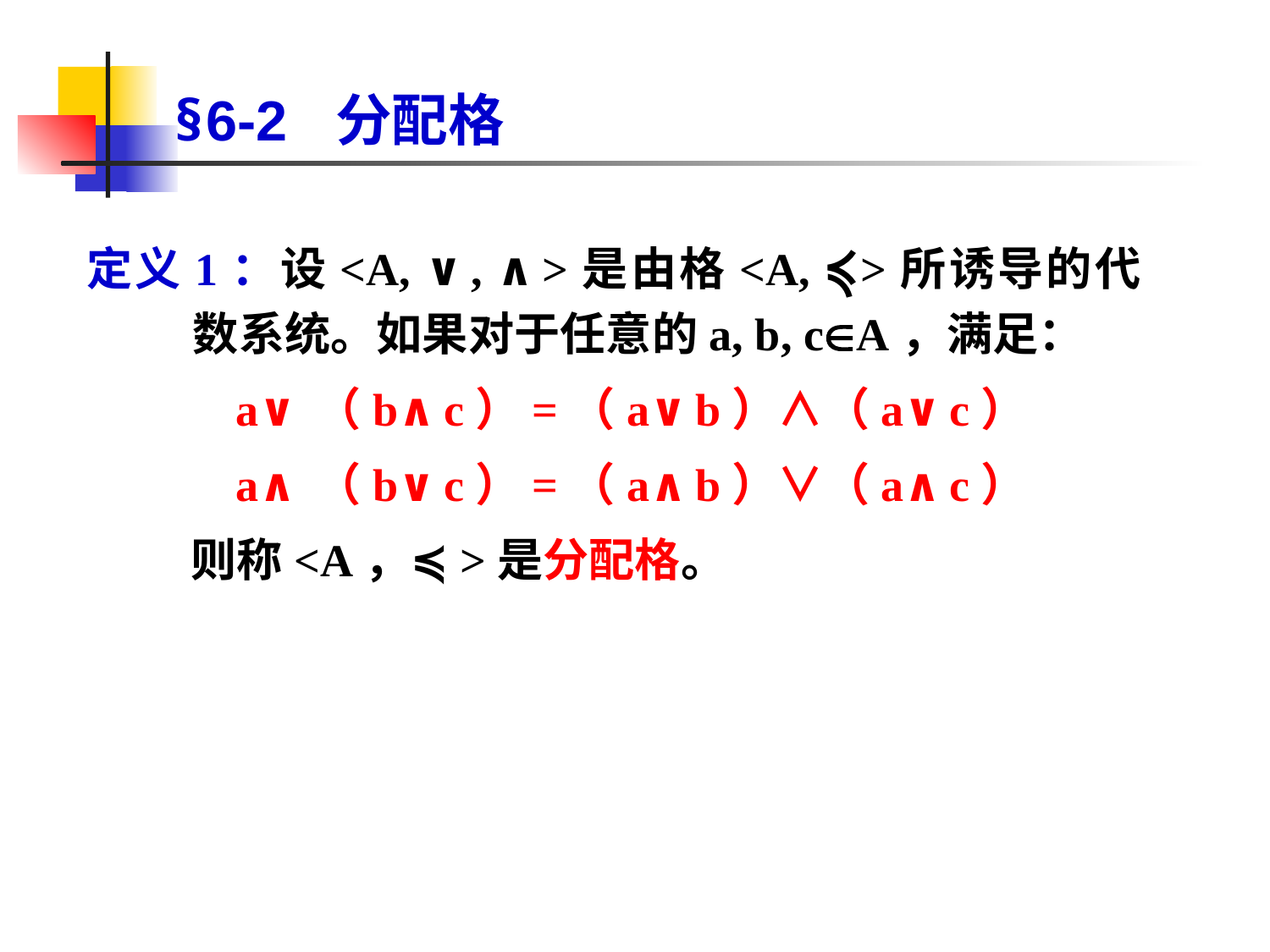

# §6-2 分配格
定义1：设<A, ∨, ∧>是由格<A, ≼>所诱导的代数系统。如果对于任意的a, b, c∈A，满足：
　　　a∨（b∧c）=（a∨b）∧（a∨c）
　　　a∧（b∨c）=（a∧b）∨（a∧c）
         则称<A，≼>是分配格。

2